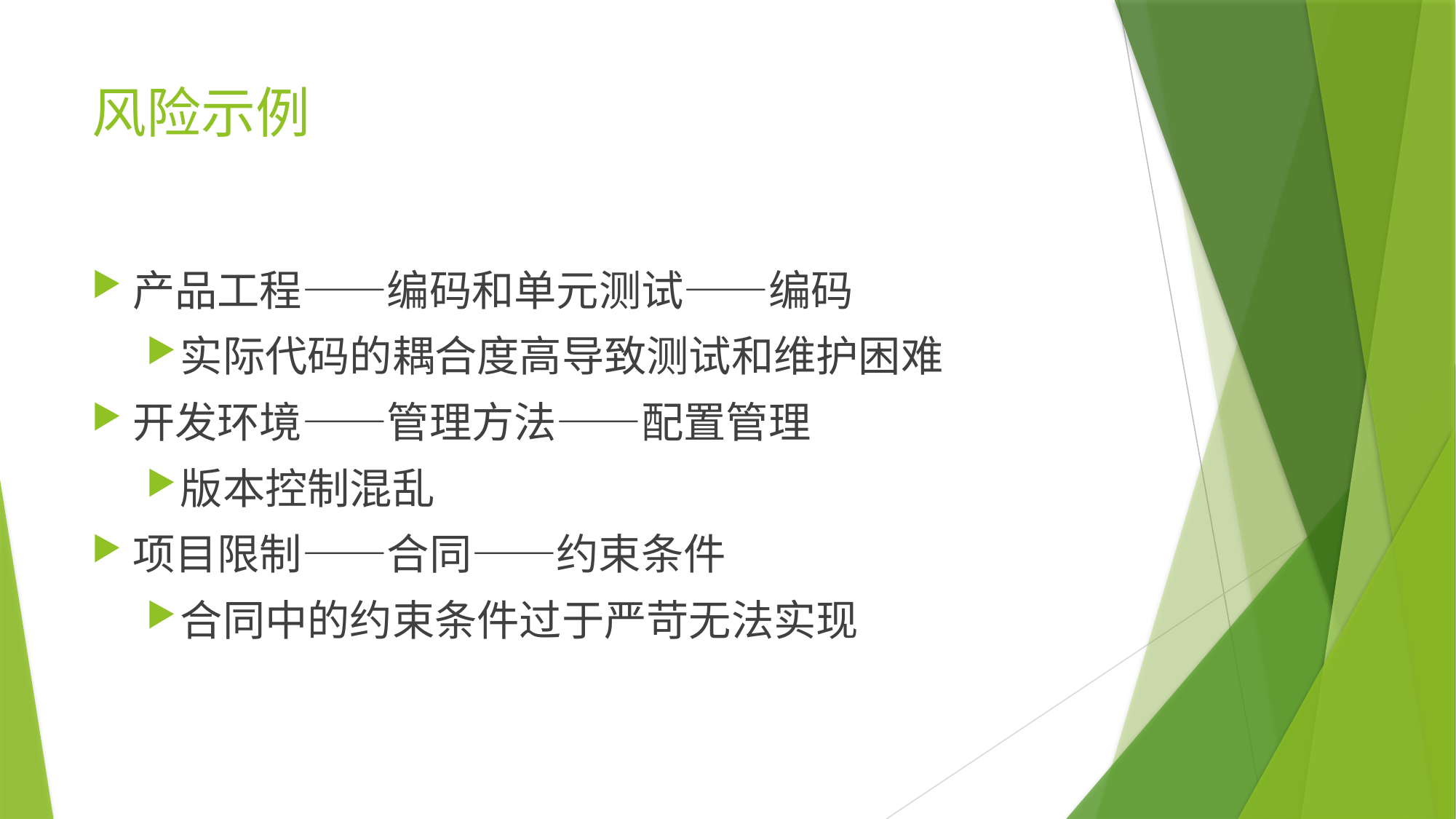

# 风险示例
产品工程——编码和单元测试——编码
实际代码的耦合度高导致测试和维护困难
开发环境——管理方法——配置管理
版本控制混乱
项目限制——合同——约束条件
合同中的约束条件过于严苛无法实现